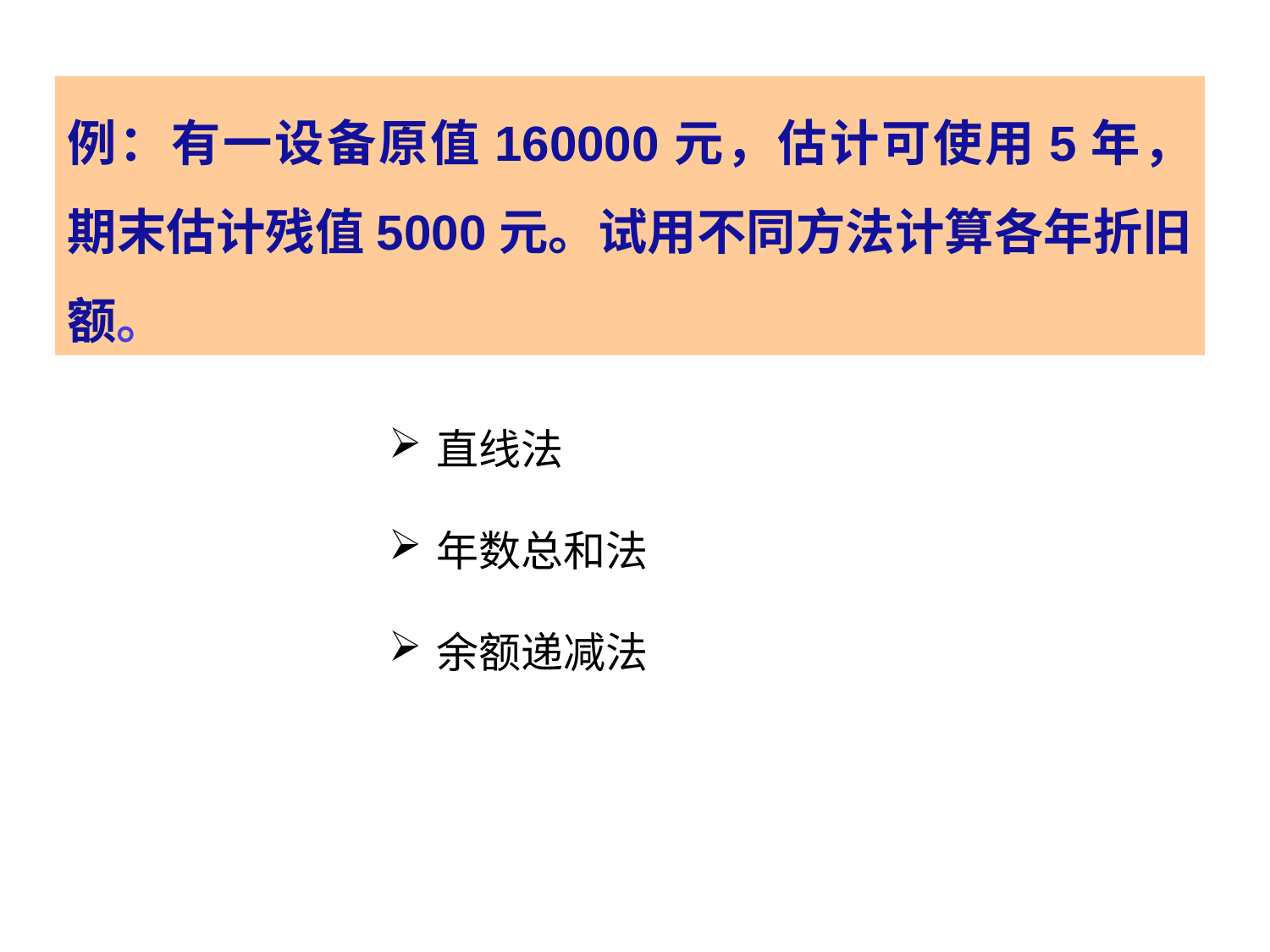

例：有一设备原值160000元，估计可使用5年，期末估计残值5000元。试用不同方法计算各年折旧额。
直线法
年数总和法
余额递减法